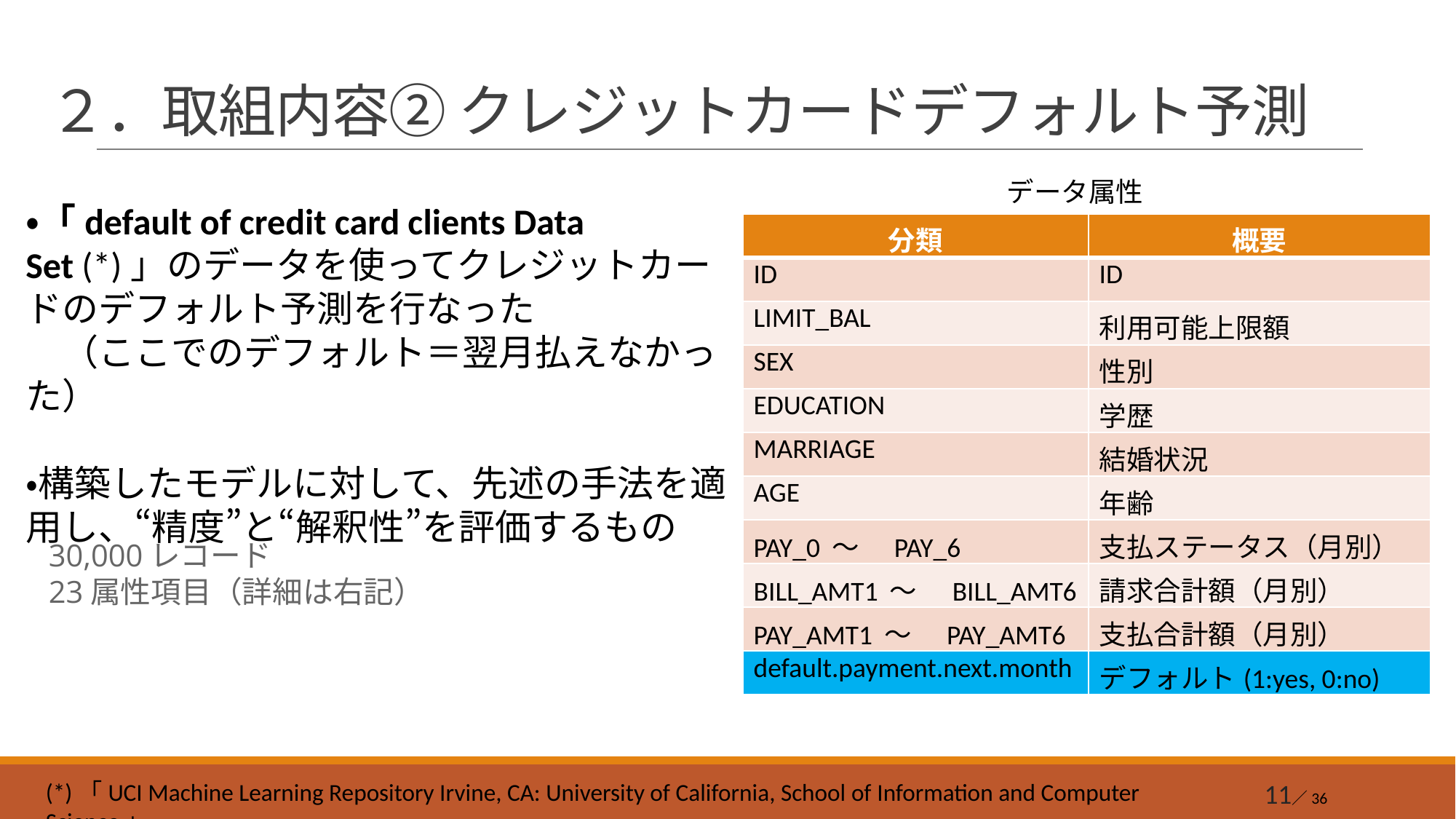

# ２．取組内容② クレジットカードデフォルト予測
データ属性
・「default of credit card clients Data Set (*)」のデータを使ってクレジットカードのデフォルト予測を行なった
　（ここでのデフォルト＝翌月払えなかった）

・構築したモデルに対して、先述の手法を適用し、“精度”と“解釈性”を評価するもの
| 分類 | 概要 |
| --- | --- |
| ID | ID |
| LIMIT\_BAL | 利用可能上限額 |
| SEX | 性別 |
| EDUCATION | 学歴 |
| MARRIAGE | 結婚状況 |
| AGE | 年齢 |
| PAY\_0 〜　PAY\_6 | 支払ステータス（月別） |
| BILL\_AMT1 〜　BILL\_AMT6 | 請求合計額（月別） |
| PAY\_AMT1 〜　PAY\_AMT6 | 支払合計額（月別） |
| default.payment.next.month | デフォルト(1:yes, 0:no) |
30,000レコード
23属性項目（詳細は右記）
(*)「UCI Machine Learning Repository Irvine, CA: University of California, School of Information and Computer Science」
11／36